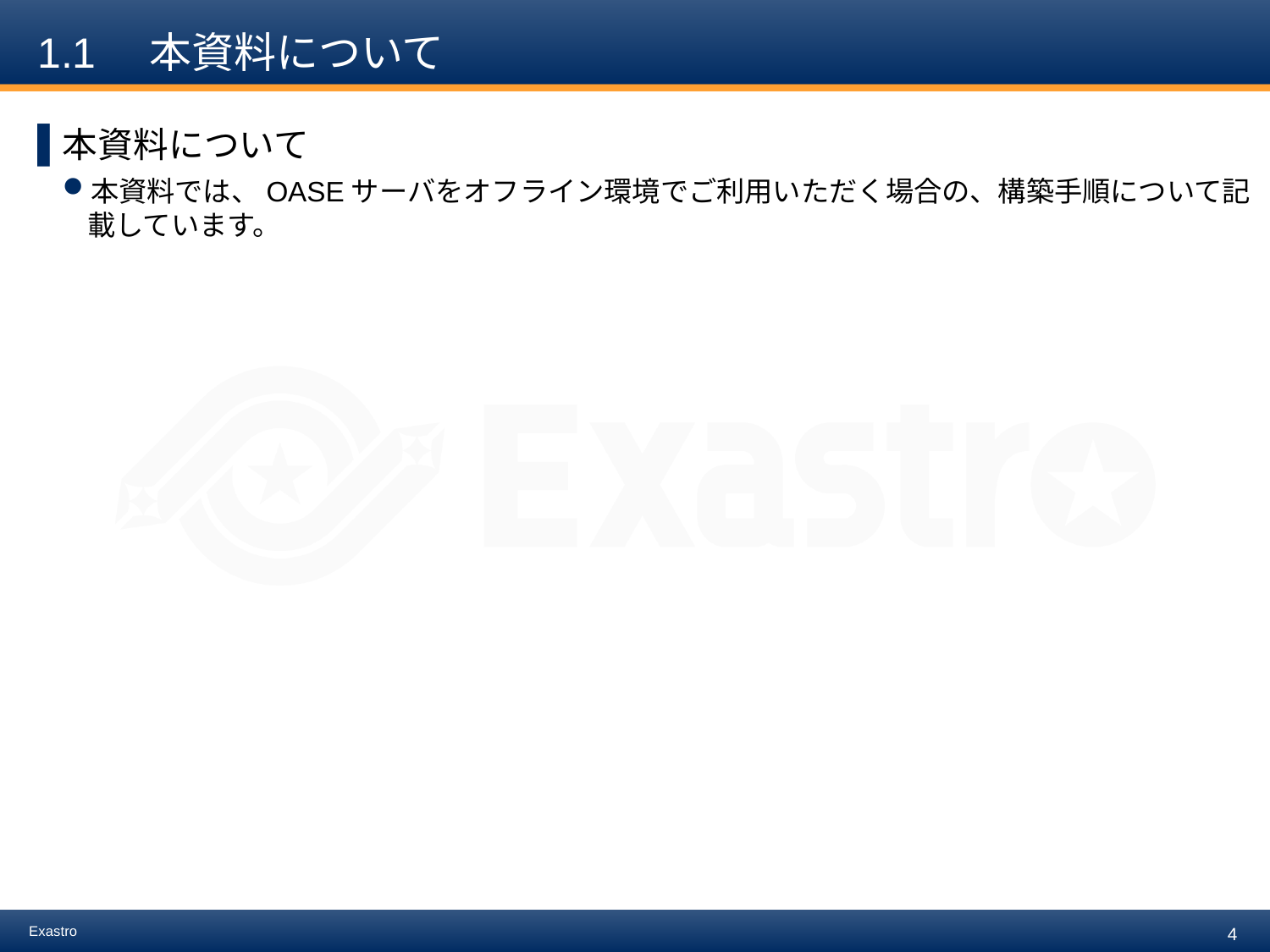

# 1.1　本資料について
本資料について
本資料では、OASEサーバをオフライン環境でご利用いただく場合の、構築手順について記載しています。